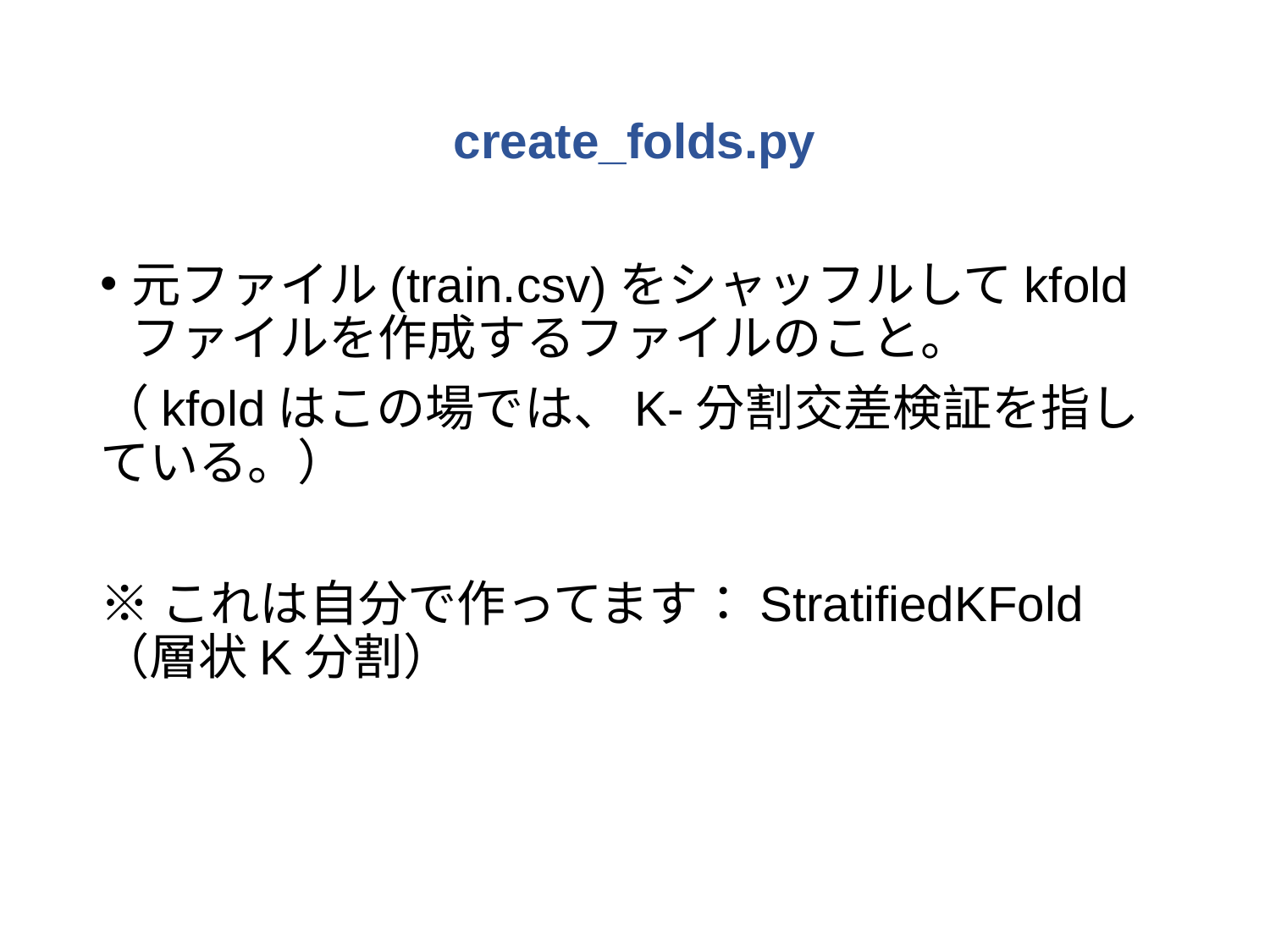

create_folds.py
元ファイル(train.csv)をシャッフルしてkfoldファイルを作成するファイルのこと。
（kfoldはこの場では、K-分割交差検証を指している。）

※これは自分で作ってます：StratifiedKFold（層状K分割）